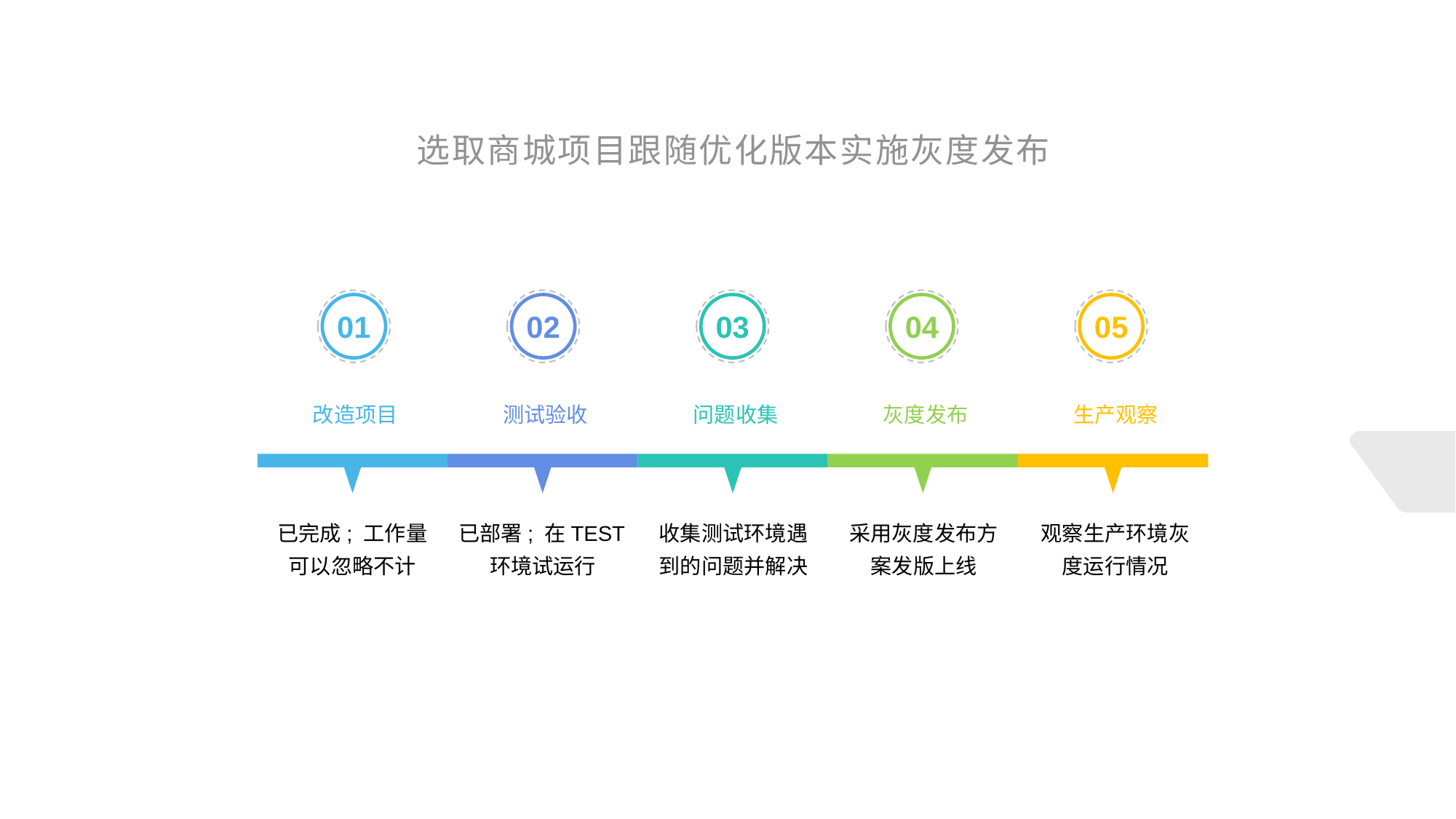

选取商城项目跟随优化版本实施灰度发布

01
改造项目

已完成; 工作量可以忽略不计

02
测试验收

已部署; 在TEST环境试运行

03
问题收集

收集测试环境遇到的问题并解决

04
灰度发布

采用灰度发布方案发版上线

05
生产观察

观察生产环境灰度运行情况